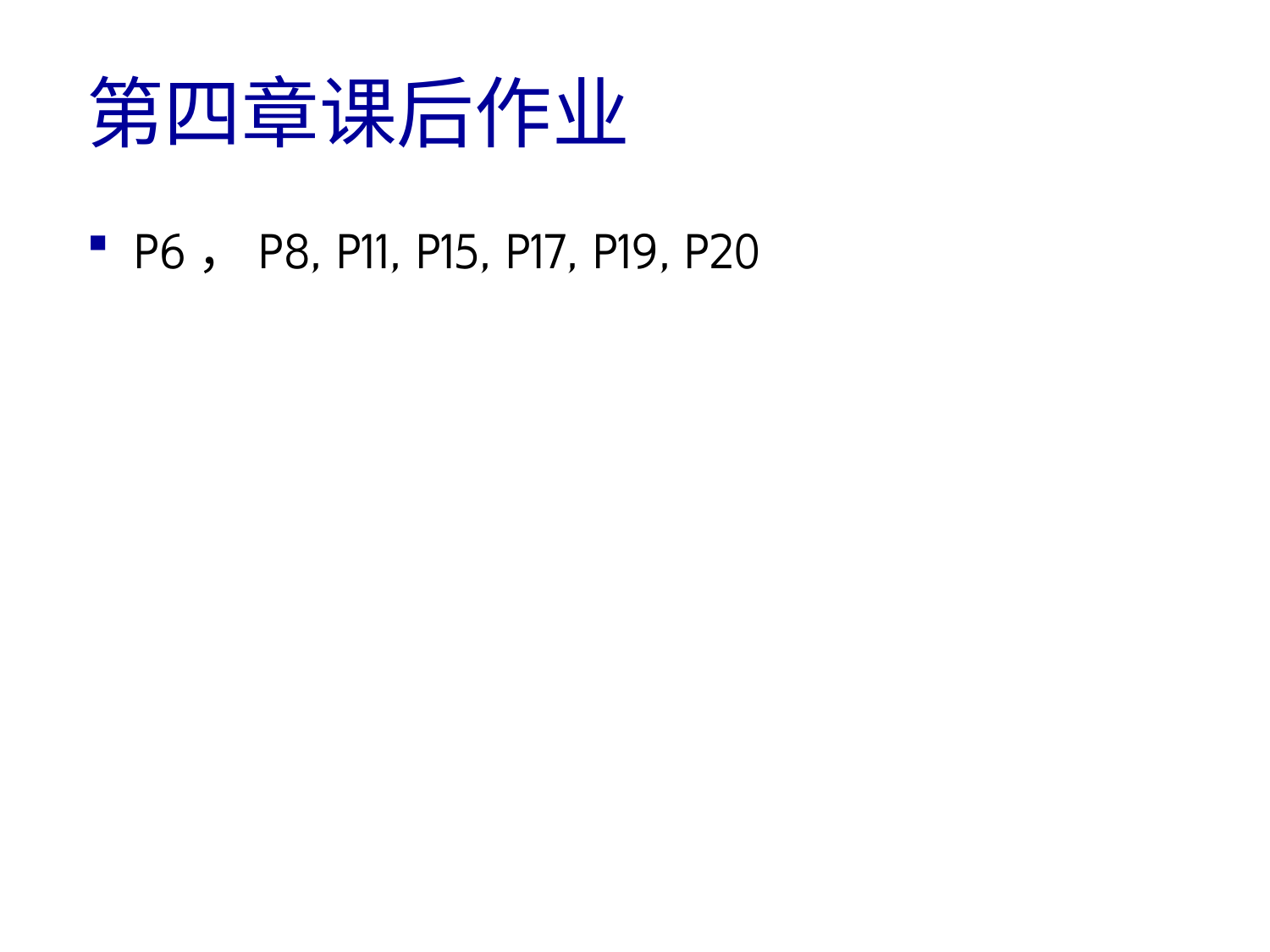

# 第四章课后作业
P6，P8, P11, P15, P17, P19, P20